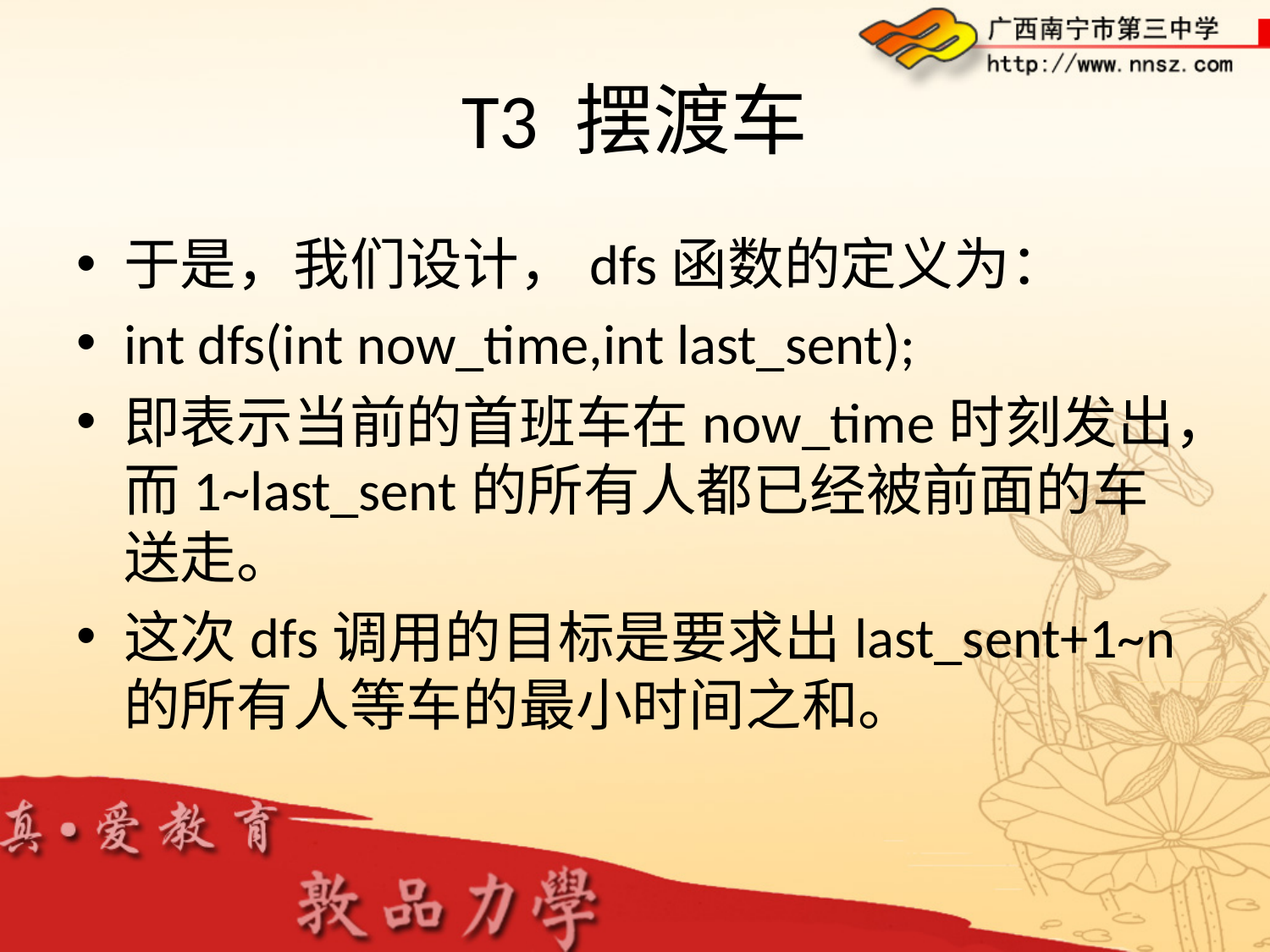

# T3 摆渡车
于是，我们设计，dfs函数的定义为：
int dfs(int now_time,int last_sent);
即表示当前的首班车在now_time时刻发出，而1~last_sent的所有人都已经被前面的车送走。
这次dfs调用的目标是要求出last_sent+1~n的所有人等车的最小时间之和。